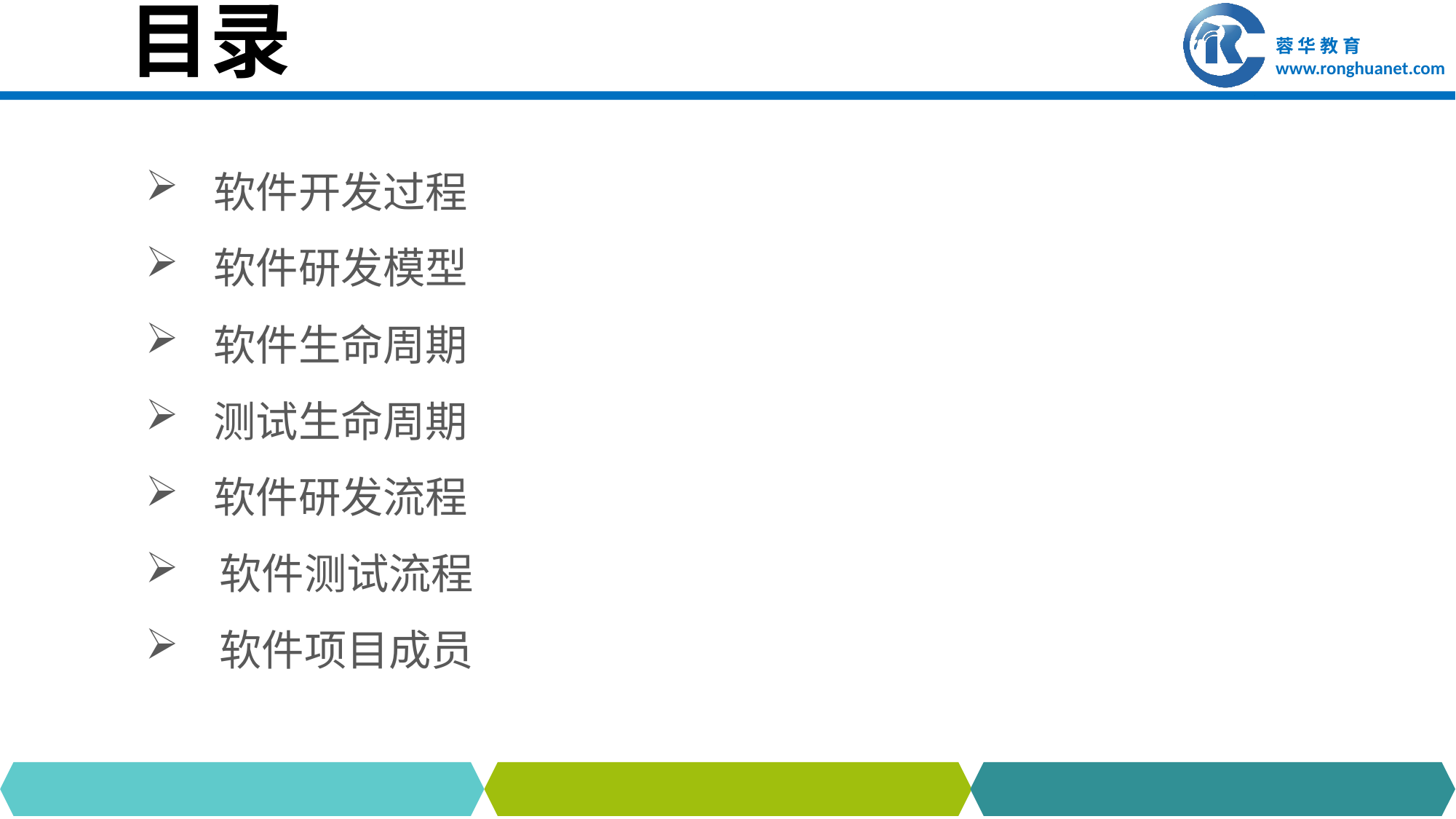

# 目录
软件开发过程
软件研发模型
软件生命周期
测试生命周期
软件研发流程
 软件测试流程
 软件项目成员